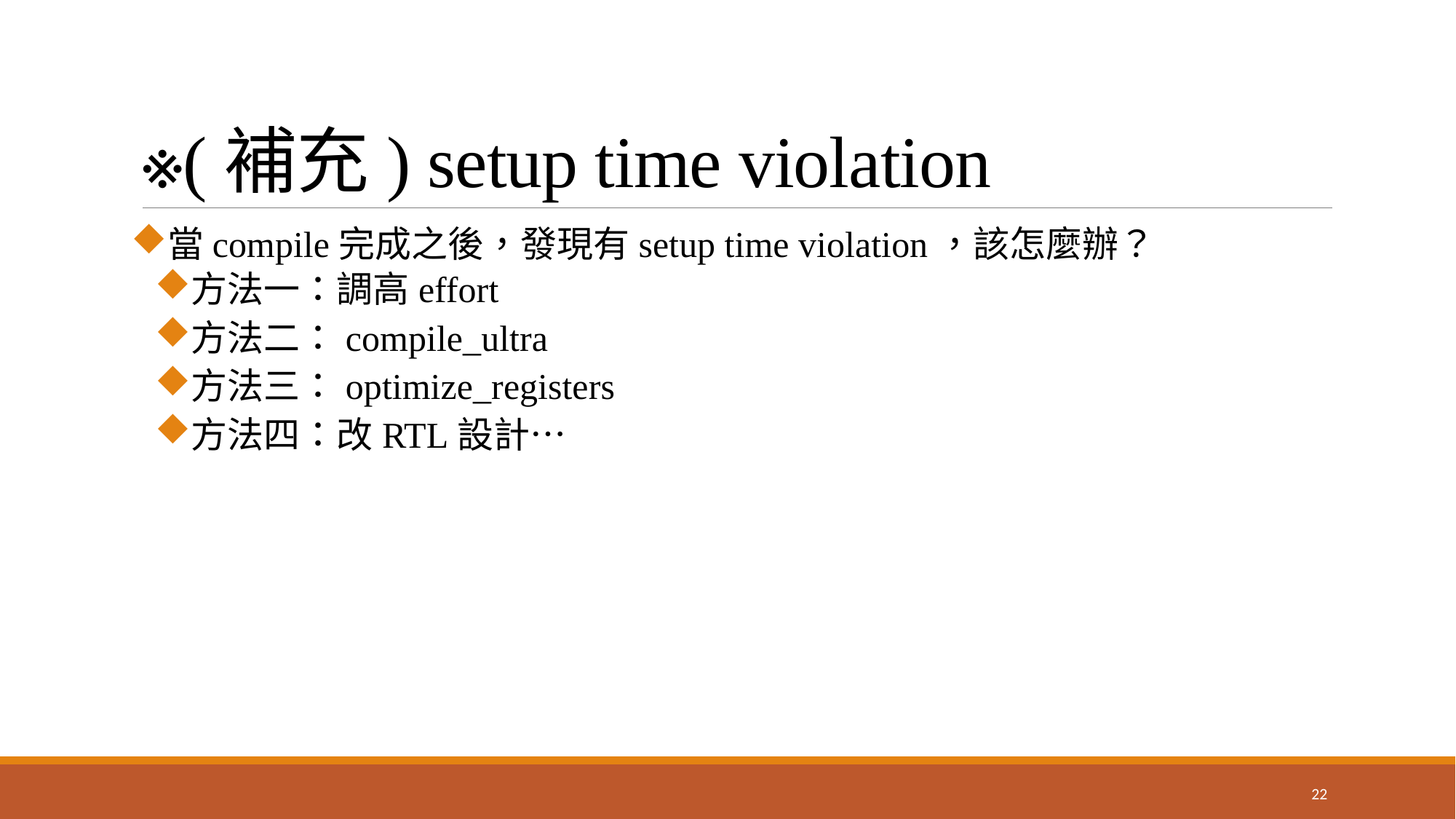

# ※(補充) setup time violation
當compile完成之後，發現有setup time violation，該怎麼辦？
方法一：調高effort
方法二：compile_ultra
方法三：optimize_registers
方法四：改RTL設計…

22